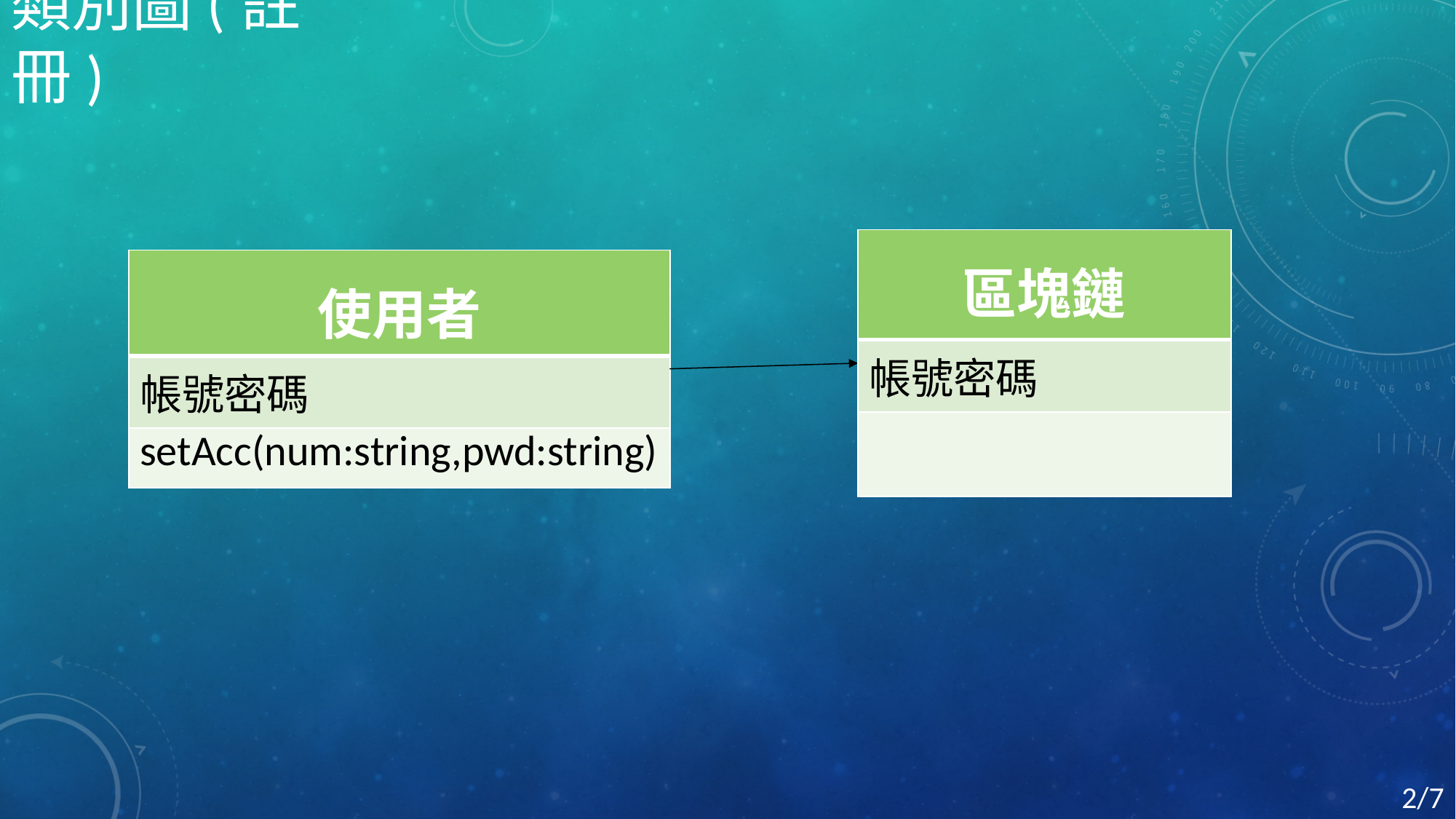

# 類別圖(註冊)
| 區塊鏈 |
| --- |
| 帳號密碼 |
|  |
| 使用者 |
| --- |
| 帳號密碼 |
| setAcc(num:string,pwd:string) |
2/7